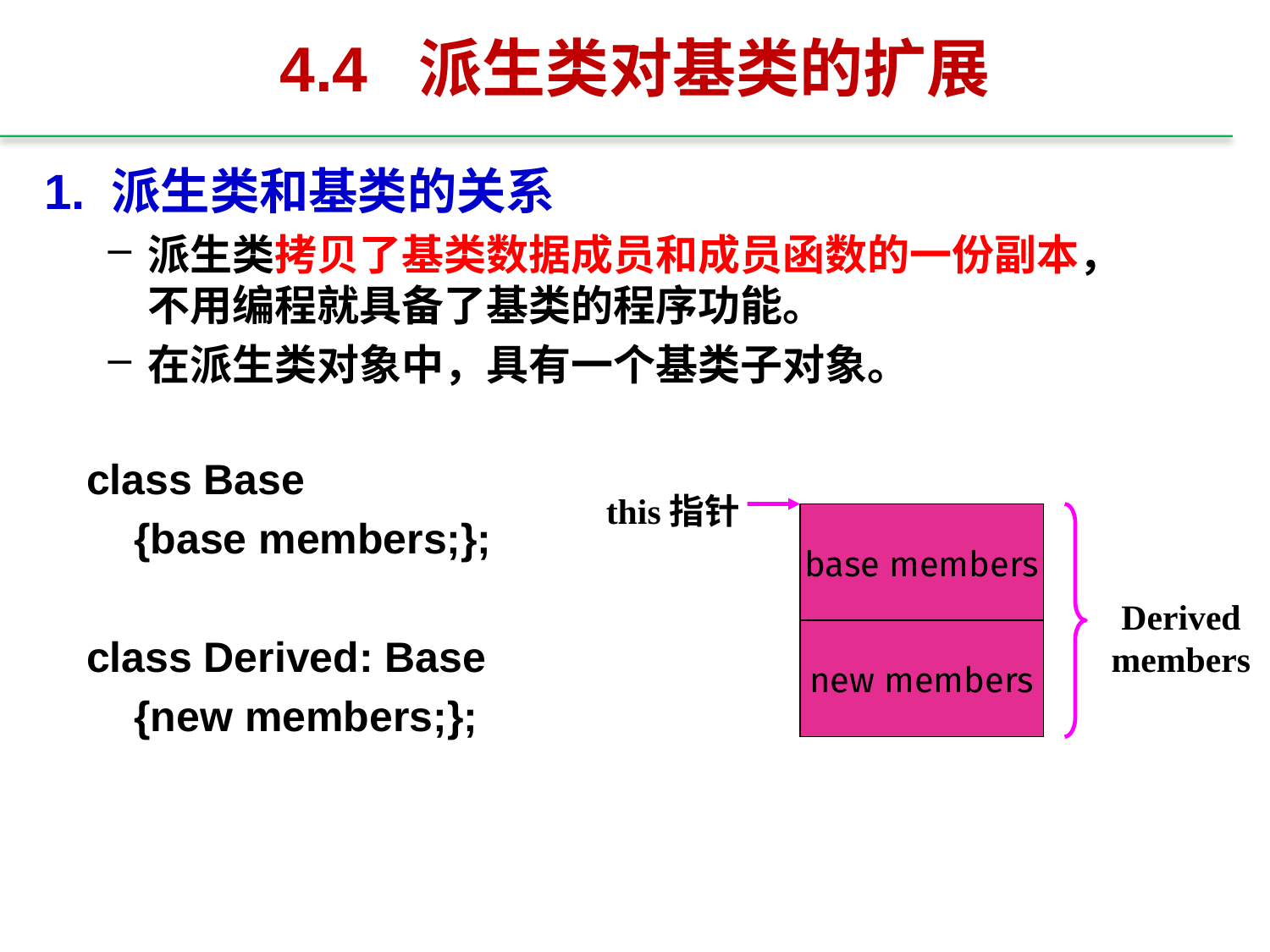

# 4.4  派生类对基类的扩展
1. 派生类和基类的关系
派生类拷贝了基类数据成员和成员函数的一份副本，不用编程就具备了基类的程序功能。
在派生类对象中，具有一个基类子对象。
class Base
	{base members;};

class Derived: Base
	{new members;};
this指针

base members
new members

Derived members